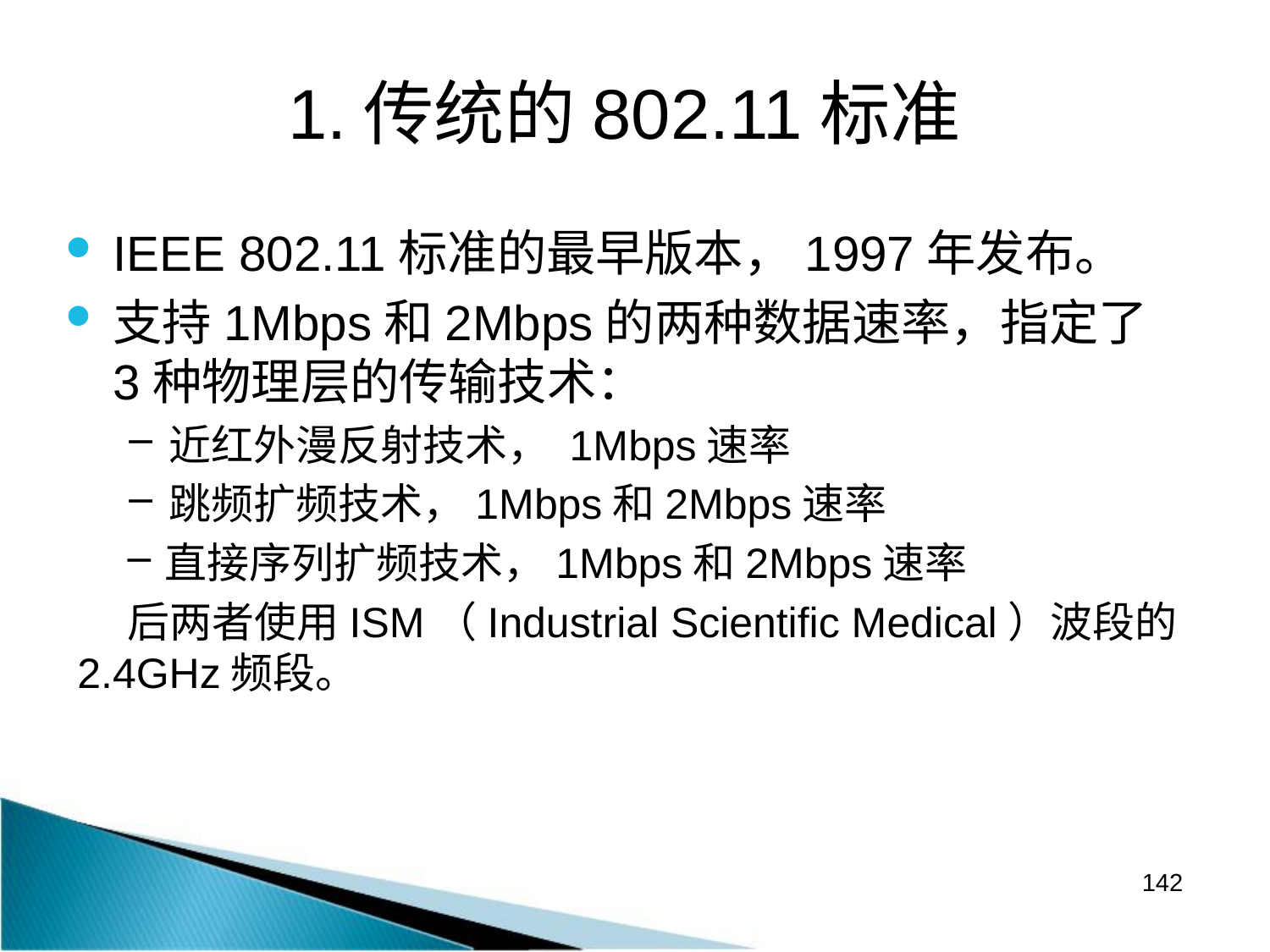

# 1.传统的802.11标准
IEEE 802.11标准的最早版本，1997年发布。
支持1Mbps和2Mbps的两种数据速率，指定了3种物理层的传输技术：
近红外漫反射技术， 1Mbps速率
跳频扩频技术，1Mbps和2Mbps速率
直接序列扩频技术，1Mbps和2Mbps速率
后两者使用ISM（Industrial Scientific Medical）波段的2.4GHz频段。
142